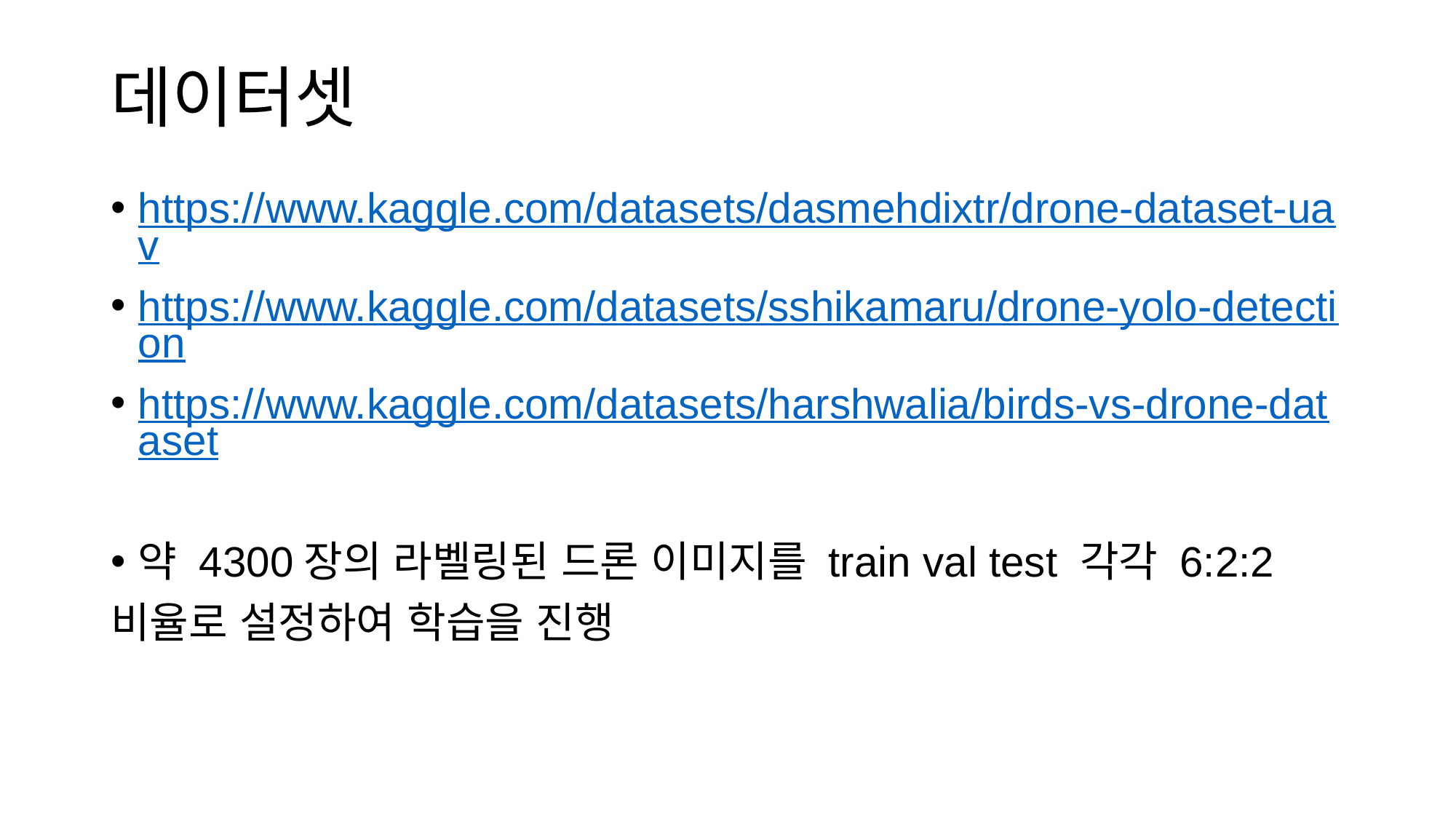

# 데이터셋
https://www.kaggle.com/datasets/dasmehdixtr/drone-dataset-uav
https://www.kaggle.com/datasets/sshikamaru/drone-yolo-detection
https://www.kaggle.com/datasets/harshwalia/birds-vs-drone-dataset

약 4300장의 라벨링된 드론 이미지를 train val test 각각 6:2:2
비율로 설정하여 학습을 진행